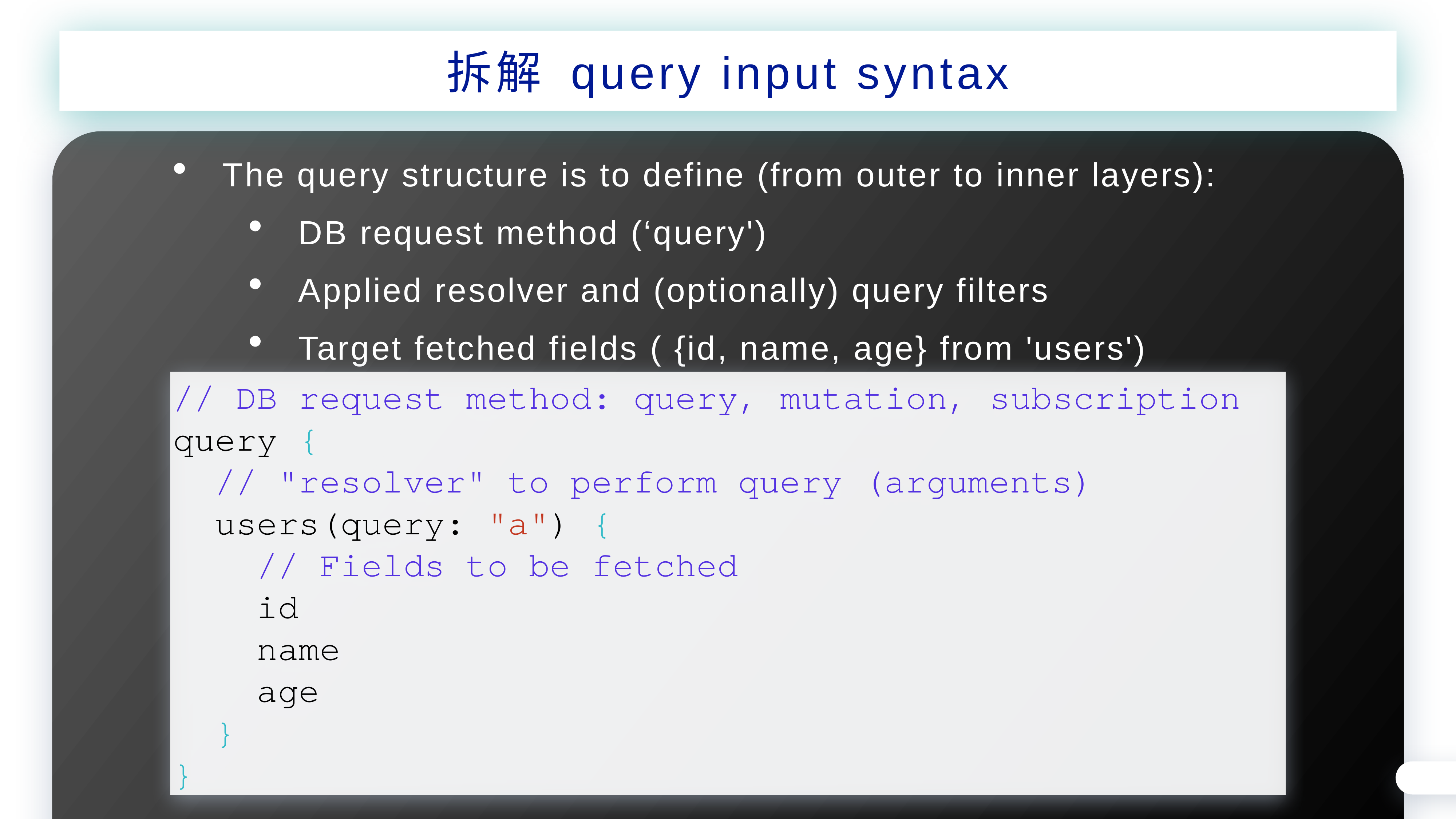

拆解 query input syntax
The query structure is to define (from outer to inner layers):
DB request method (‘query')
Applied resolver and (optionally) query filters
Target fetched fields ( {id, name, age} from 'users')
// DB request method: query, mutation, subscription
query {
  // "resolver" to perform query (arguments)
  users(query: "a") {
    // Fields to be fetched
    id
    name
    age
  }
}
14